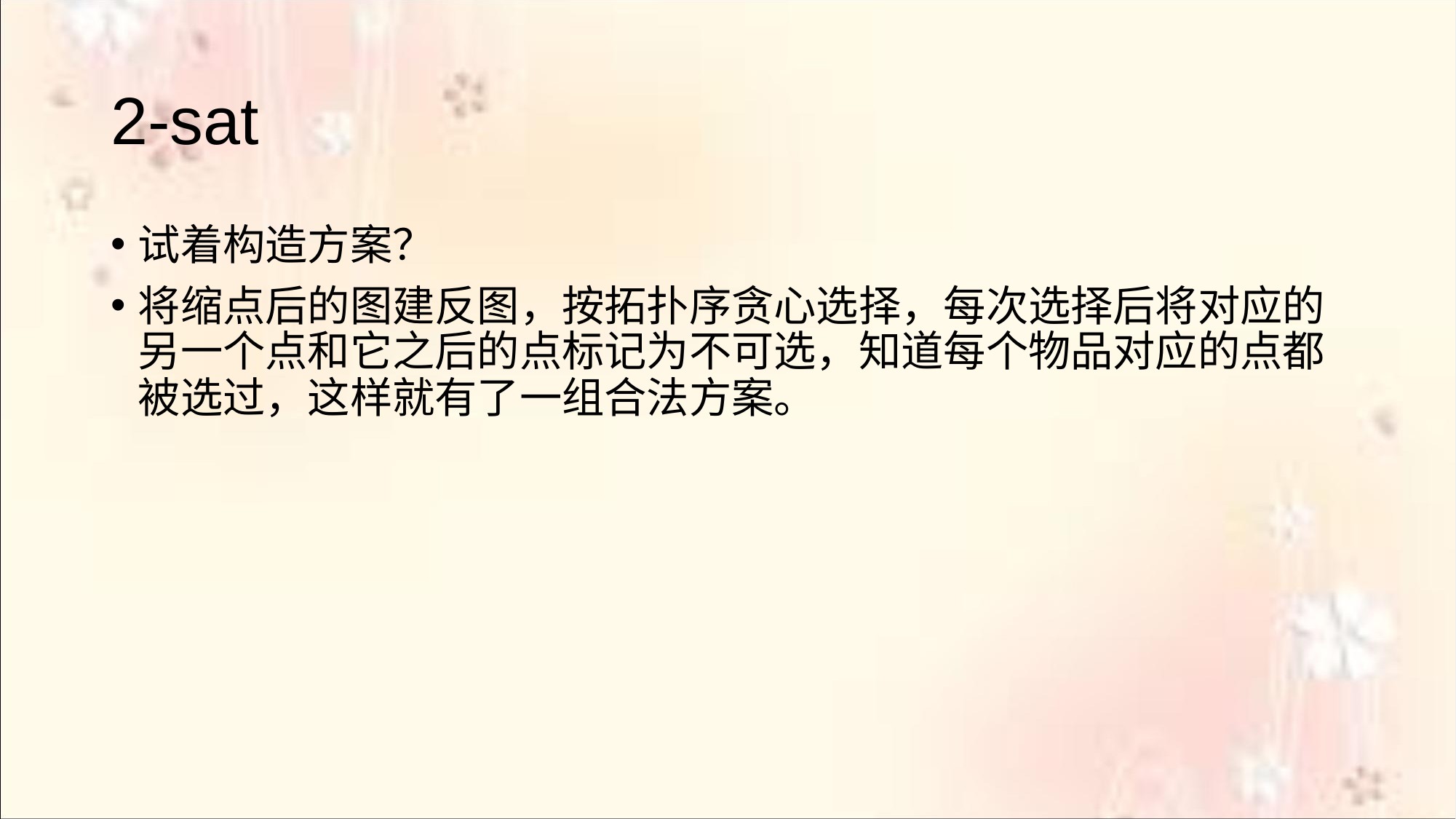

# 2-sat
试着构造方案？
将缩点后的图建反图，按拓扑序贪心选择，每次选择后将对应的另一个点和它之后的点标记为不可选，知道每个物品对应的点都被选过，这样就有了一组合法方案。